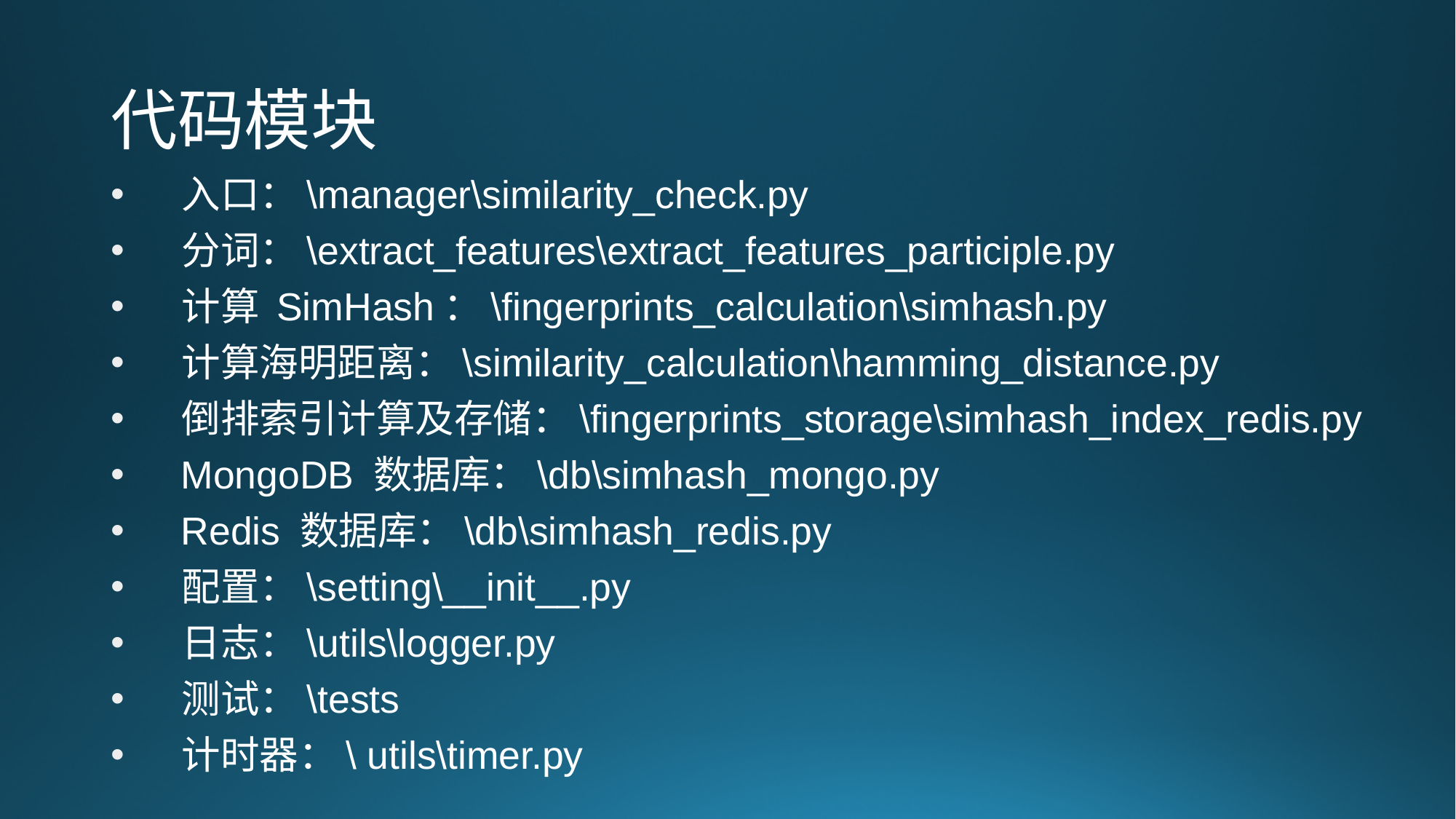

# 代码模块
    入口：\manager\similarity_check.py
    分词：\extract_features\extract_features_participle.py
    计算 SimHash：\fingerprints_calculation\simhash.py
    计算海明距离：\similarity_calculation\hamming_distance.py
    倒排索引计算及存储：\fingerprints_storage\simhash_index_redis.py
    MongoDB 数据库：\db\simhash_mongo.py
    Redis 数据库：\db\simhash_redis.py
    配置：\setting\__init__.py
    日志：\utils\logger.py
    测试：\tests
    计时器：\ utils\timer.py